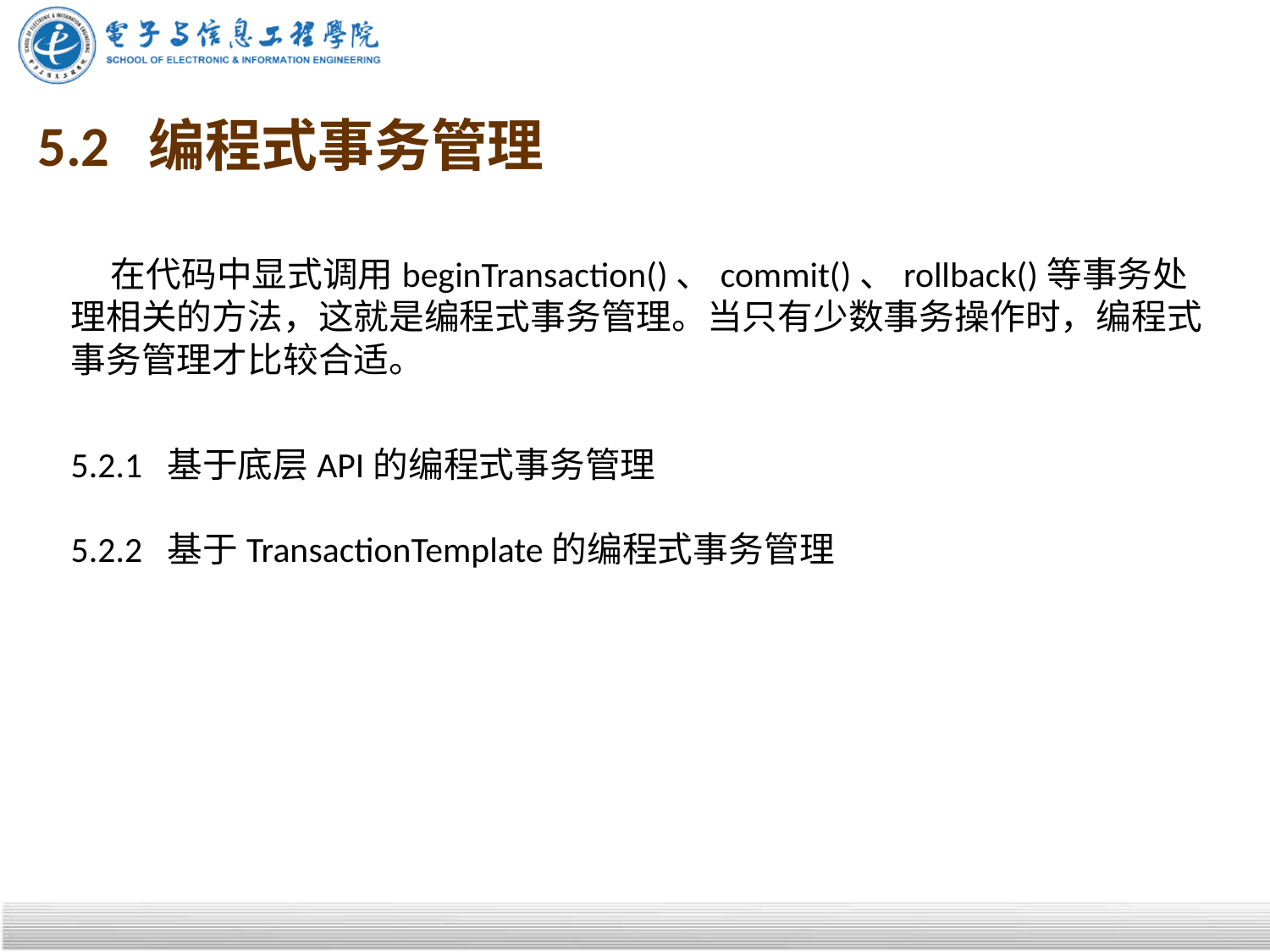

# 5.2  编程式事务管理
    在代码中显式调用beginTransaction()、commit()、rollback()等事务处理相关的方法，这就是编程式事务管理。当只有少数事务操作时，编程式事务管理才比较合适。
5.2.1  基于底层API的编程式事务管理

5.2.2  基于TransactionTemplate的编程式事务管理